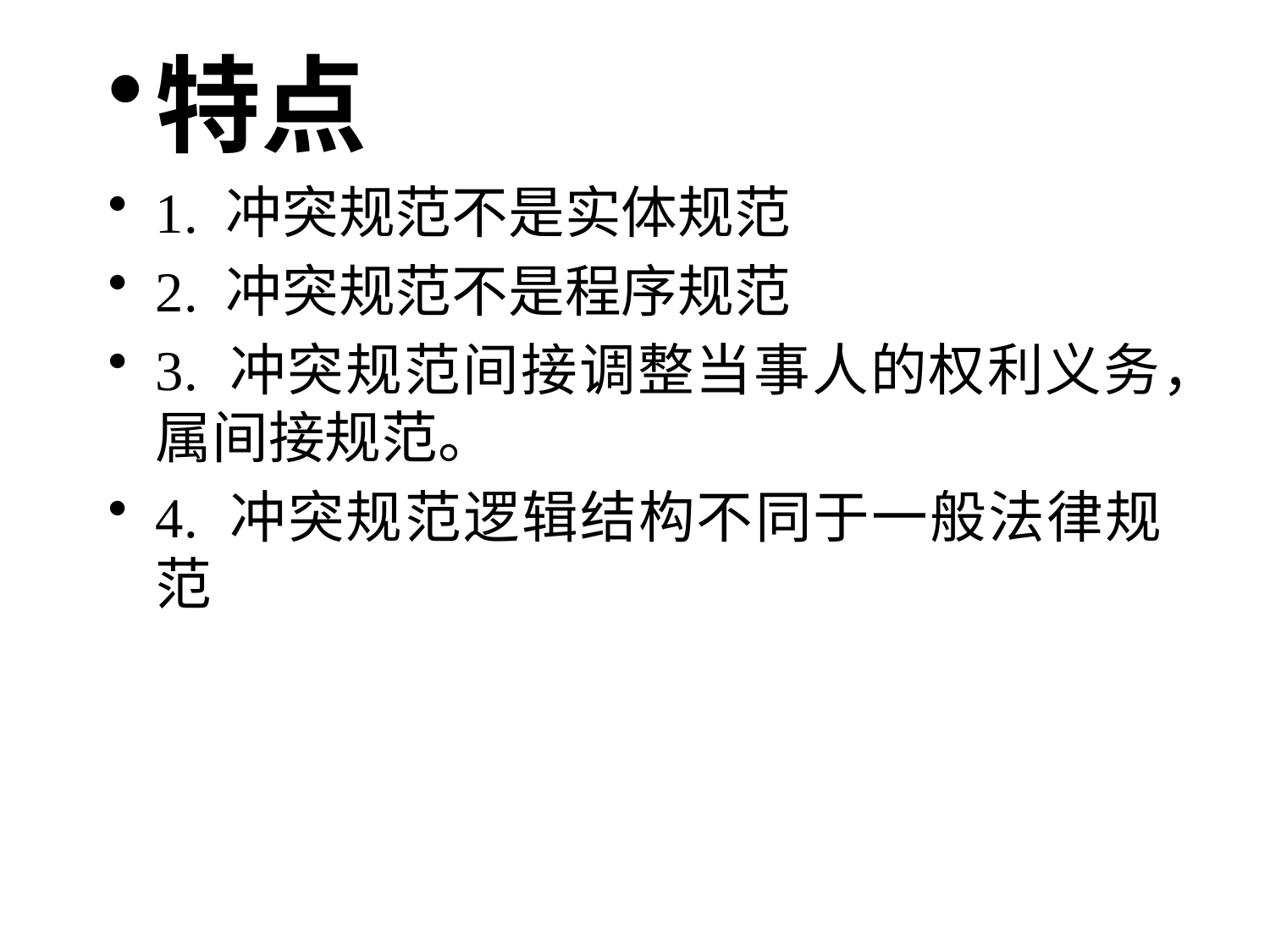

特点
1. 冲突规范不是实体规范
2. 冲突规范不是程序规范
3. 冲突规范间接调整当事人的权利义务，属间接规范。
4. 冲突规范逻辑结构不同于一般法律规范